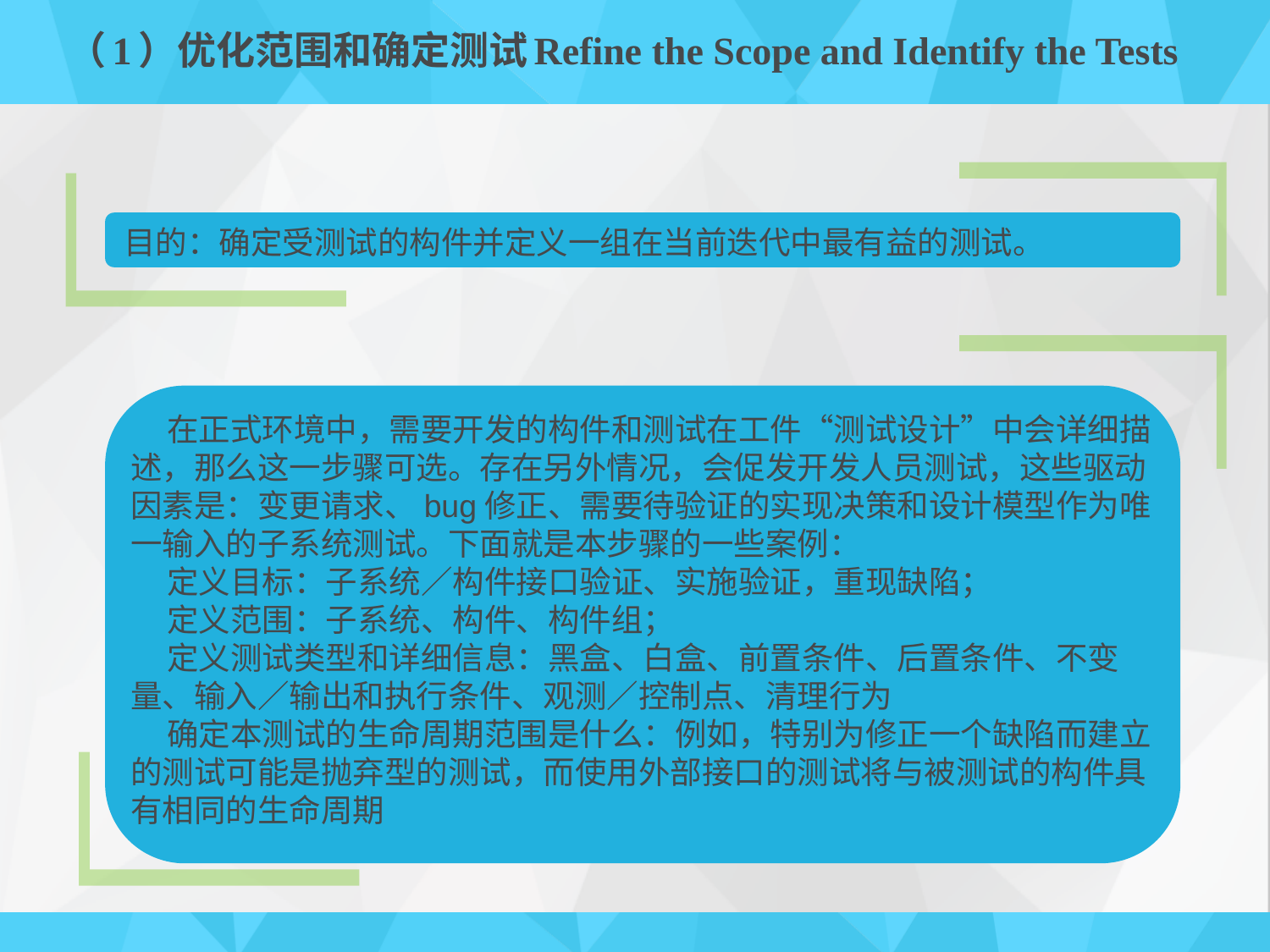

# （1）优化范围和确定测试Refine the Scope and Identify the Tests

目的：确定受测试的构件并定义一组在当前迭代中最有益的测试。

    在正式环境中，需要开发的构件和测试在工件“测试设计”中会详细描述，那么这一步骤可选。存在另外情况，会促发开发人员测试，这些驱动因素是：变更请求、bug修正、需要待验证的实现决策和设计模型作为唯一输入的子系统测试。下面就是本步骤的一些案例：
    定义目标：子系统／构件接口验证、实施验证，重现缺陷；
    定义范围：子系统、构件、构件组；
    定义测试类型和详细信息：黑盒、白盒、前置条件、后置条件、不变量、输入／输出和执行条件、观测／控制点、清理行为
    确定本测试的生命周期范围是什么：例如，特别为修正一个缺陷而建立的测试可能是抛弃型的测试，而使用外部接口的测试将与被测试的构件具有相同的生命周期